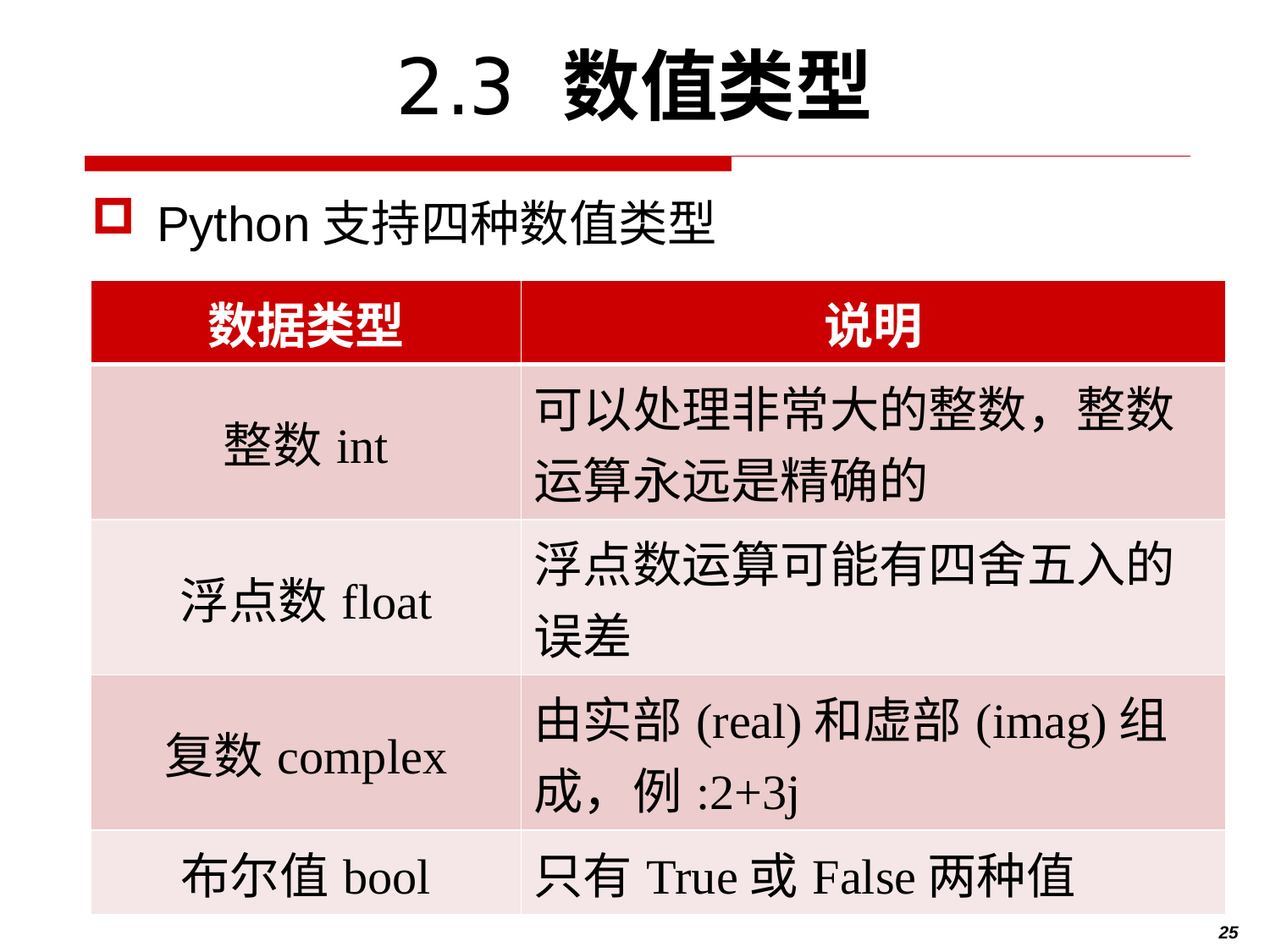

# 2.3 数值类型
Python支持四种数值类型
| 数据类型 | 说明 |
| --- | --- |
| 整数int | 可以处理非常大的整数，整数运算永远是精确的 |
| 浮点数float | 浮点数运算可能有四舍五入的误差 |
| 复数complex | 由实部(real)和虚部(imag)组成，例:2+3j |
| 布尔值bool | 只有True或False两种值 |
25